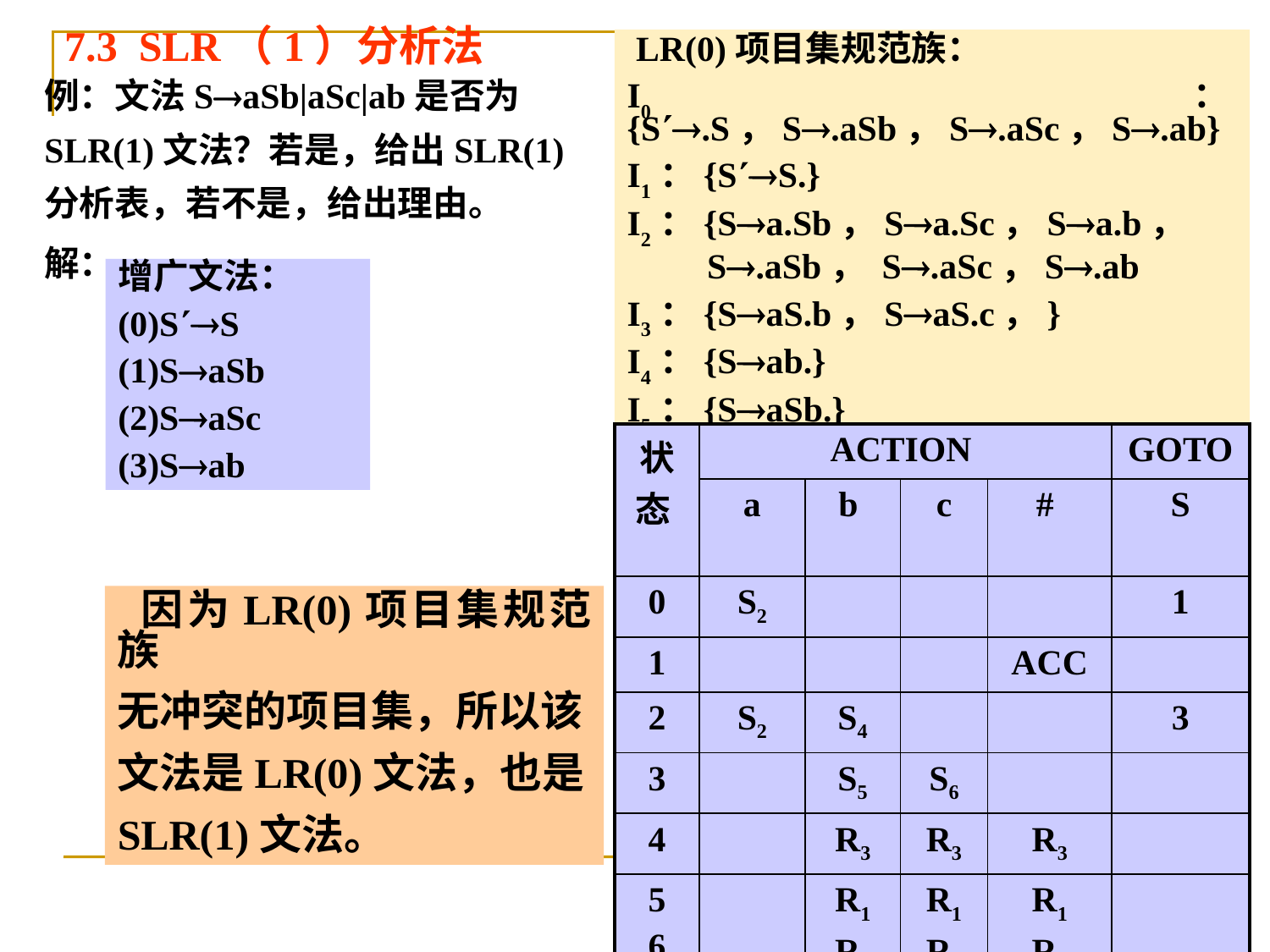

7.3  SLR（1）分析法
 LR(0)项目集规范族：
I0：{S′→.S，S→.aSb，S→.aSc，S→.ab}
I1：{S′→S.}
I2：{S→a.Sb，S→a.Sc，S→a.b，
         S→.aSb， S→.aSc，S→.ab
I3：{S→aS.b，S→aS.c，}
I4：{S→ab.}
I5：{S→aSb.}
I6：{S→aSc.}
例：文法S→aSb|aSc|ab是否为
SLR(1)文法？若是，给出SLR(1)
分析表，若不是，给出理由。
解：
增广文法：
(0)S′→S
(1)S→aSb
(2)S→aSc
(3)S→ab
| 状态 | ACTION |  |  |  | GOTO |
| --- | --- | --- | --- | --- | --- |
|  | a | b | c | # | S |
| 0 | S2 |  |  |  | 1 |
| 1 |  |  |  | ACC |  |
| 2 | S2 | S4 |  |  | 3 |
| 3 |  | S5 | S6 |  |  |
| 4 |  | R3 | R3 | R3 |  |
| 5 6 |  | R1 R2 | R1 R2 | R1 R2 |  |
 因为LR(0)项目集规范族
无冲突的项目集，所以该
文法是LR(0)文法，也是
SLR(1)文法。
82